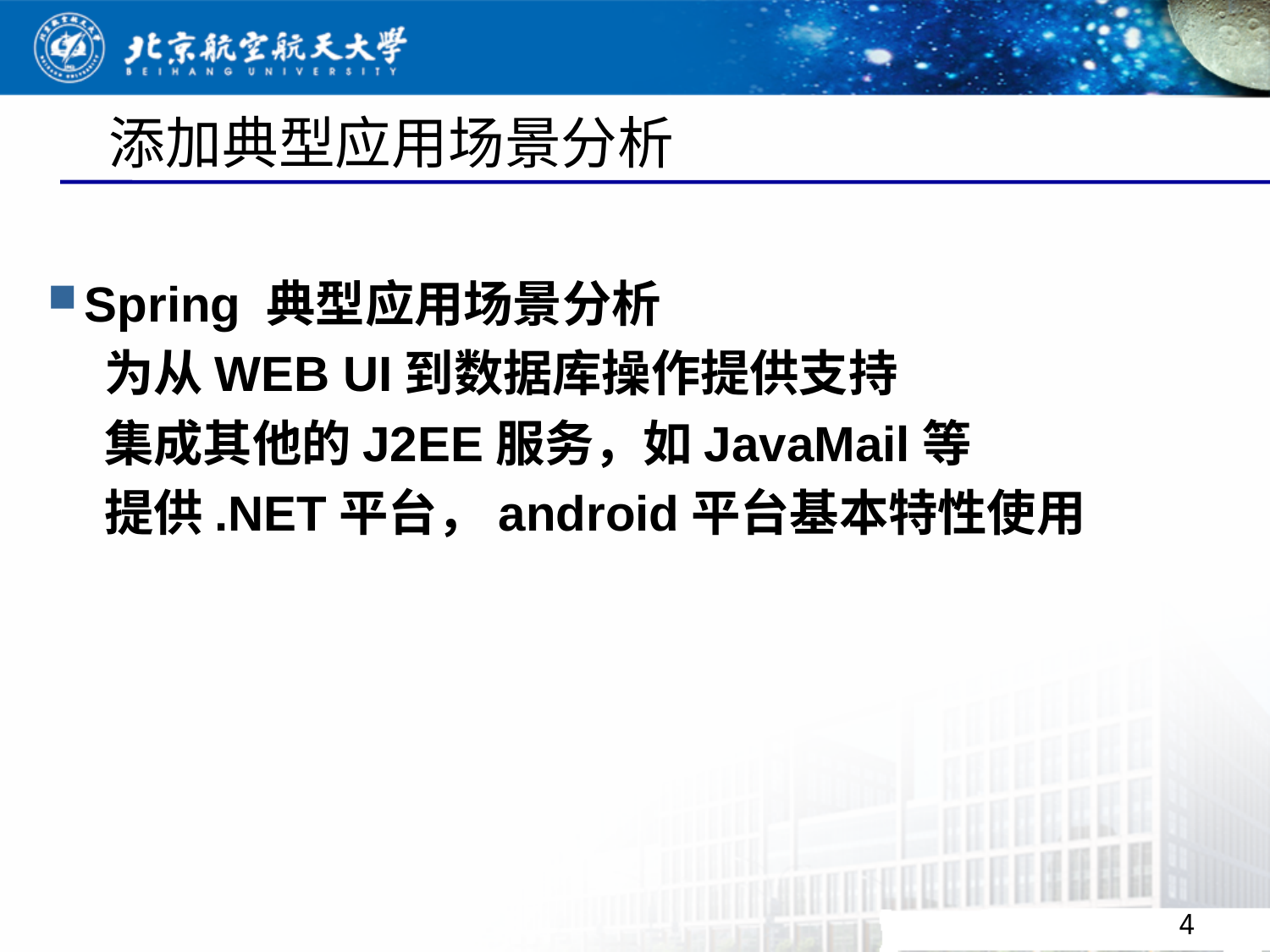

# 添加典型应用场景分析
Spring 典型应用场景分析
    为从WEB UI到数据库操作提供支持
    集成其他的J2EE服务，如JavaMail等
    提供.NET平台，android平台基本特性使用